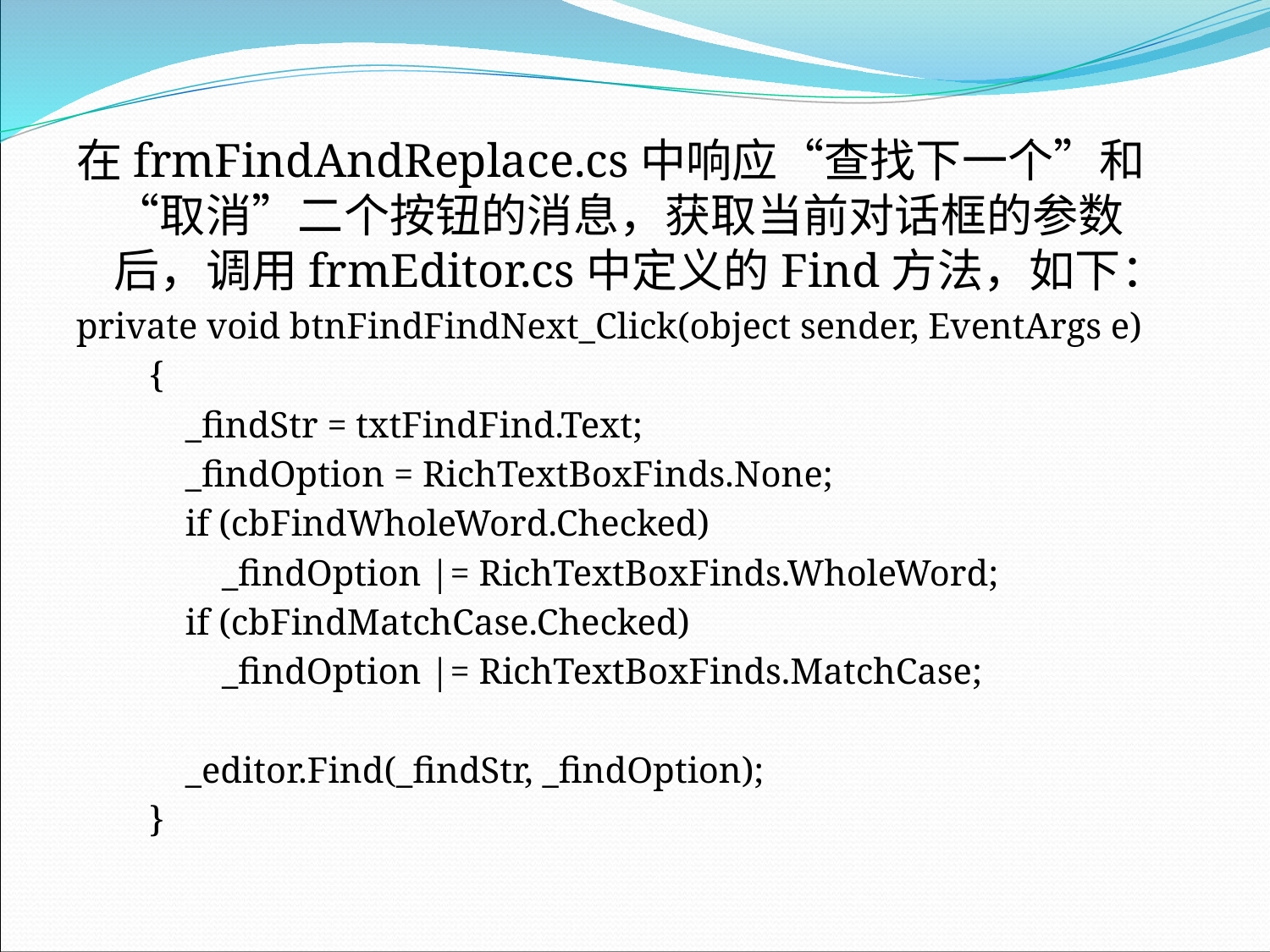

在frmFindAndReplace.cs中响应“查找下一个”和“取消”二个按钮的消息，获取当前对话框的参数后，调用frmEditor.cs中定义的Find方法，如下：
private void btnFindFindNext_Click(object sender, EventArgs e)
        {
            _findStr = txtFindFind.Text;
            _findOption = RichTextBoxFinds.None;
            if (cbFindWholeWord.Checked)
                _findOption |= RichTextBoxFinds.WholeWord;
            if (cbFindMatchCase.Checked)
                _findOption |= RichTextBoxFinds.MatchCase;

            _editor.Find(_findStr, _findOption);
        }